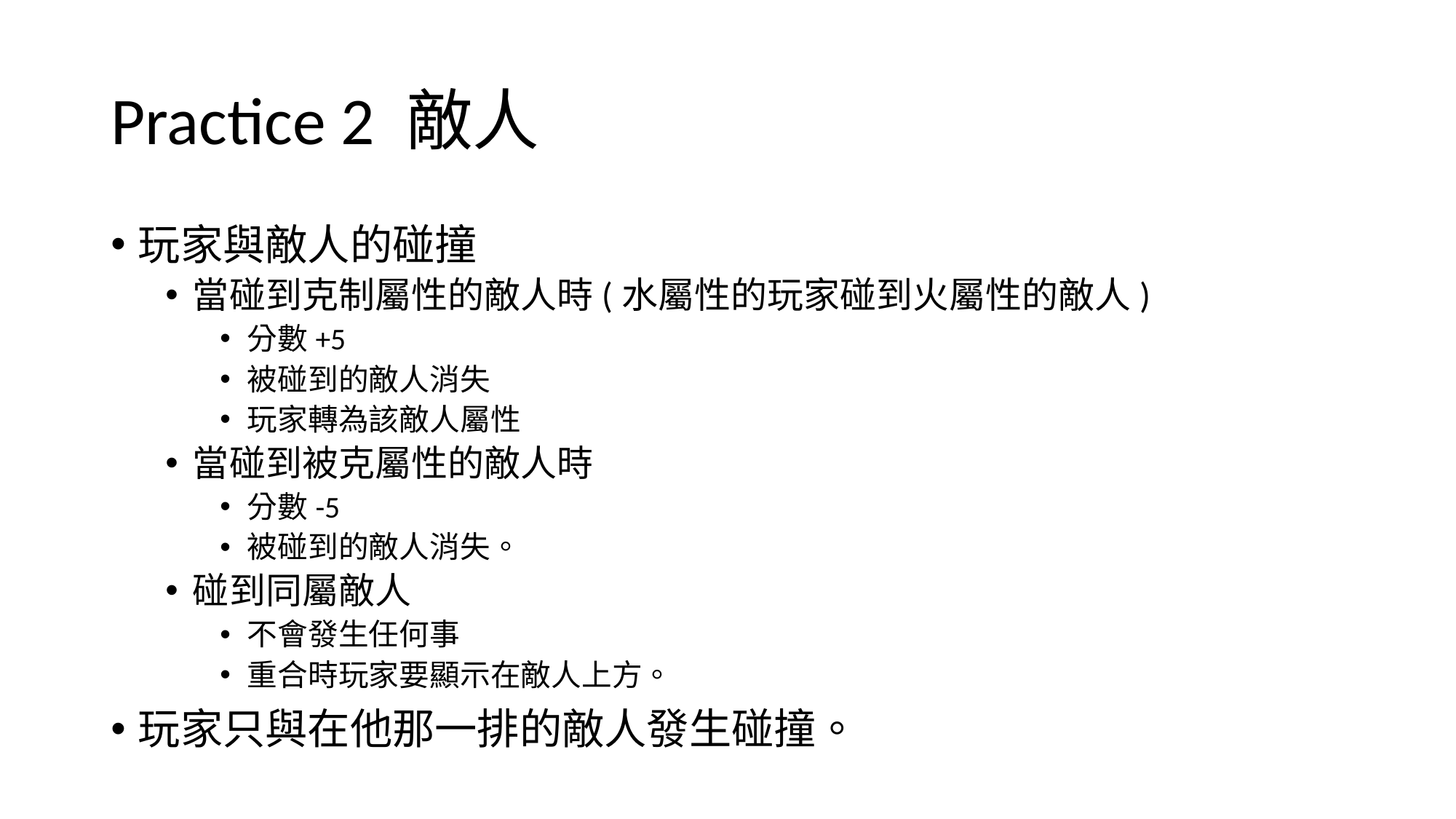

# Practice 2 敵人
玩家與敵人的碰撞
當碰到克制屬性的敵人時(水屬性的玩家碰到火屬性的敵人)
分數+5
被碰到的敵人消失
玩家轉為該敵人屬性
當碰到被克屬性的敵人時
分數-5
被碰到的敵人消失。
碰到同屬敵人
不會發生任何事
重合時玩家要顯示在敵人上方。
玩家只與在他那一排的敵人發生碰撞。